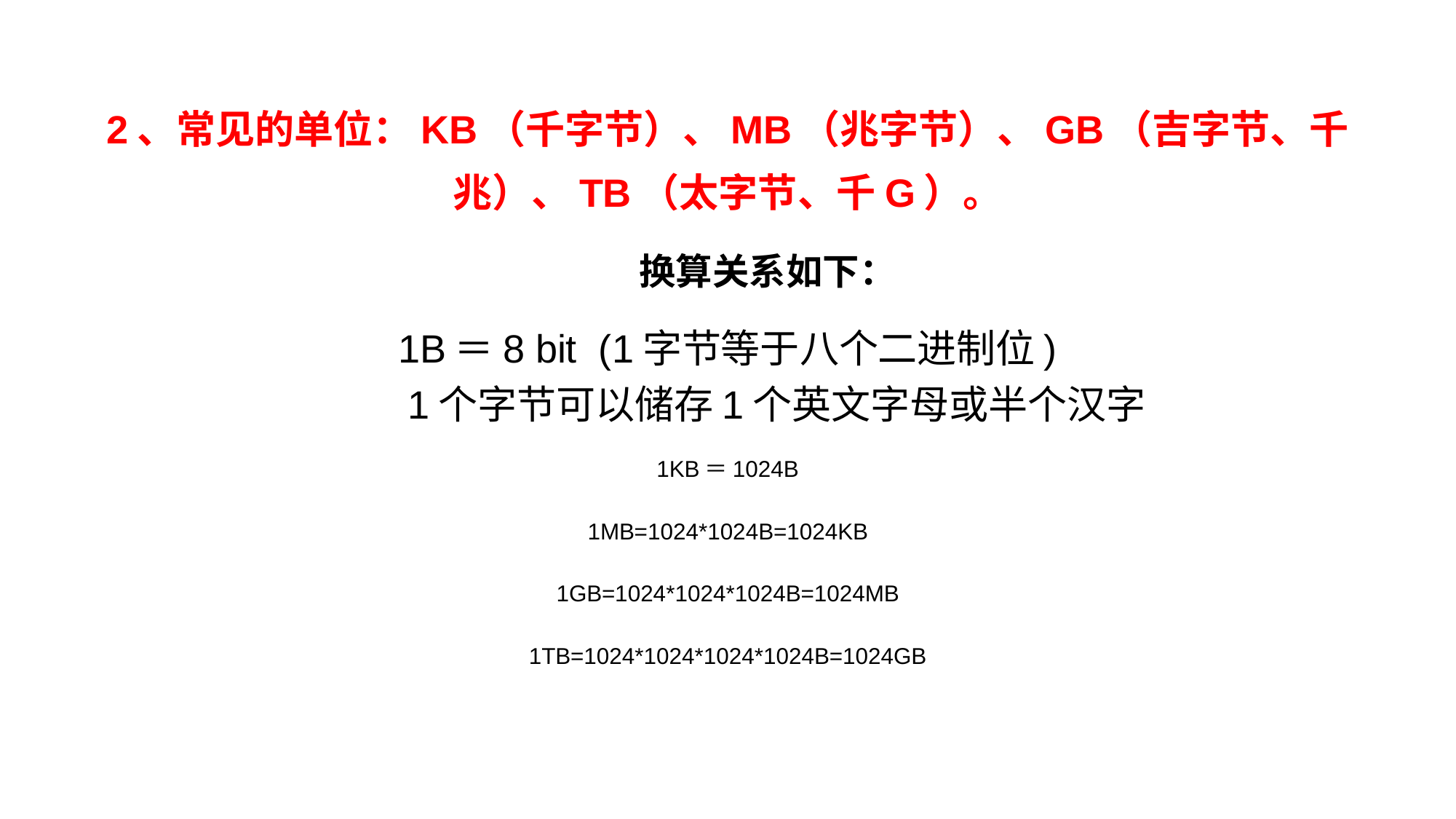

2、常见的单位：KB（千字节）、MB（兆字节）、GB（吉字节、千兆）、TB（太字节、千G）。
        换算关系如下：
1B＝8 bit  (1字节等于八个二进制位)
         1个字节可以储存1个英文字母或半个汉字
1KB＝1024B
1MB=1024*1024B=1024KB
1GB=1024*1024*1024B=1024MB
1TB=1024*1024*1024*1024B=1024GB
# 34